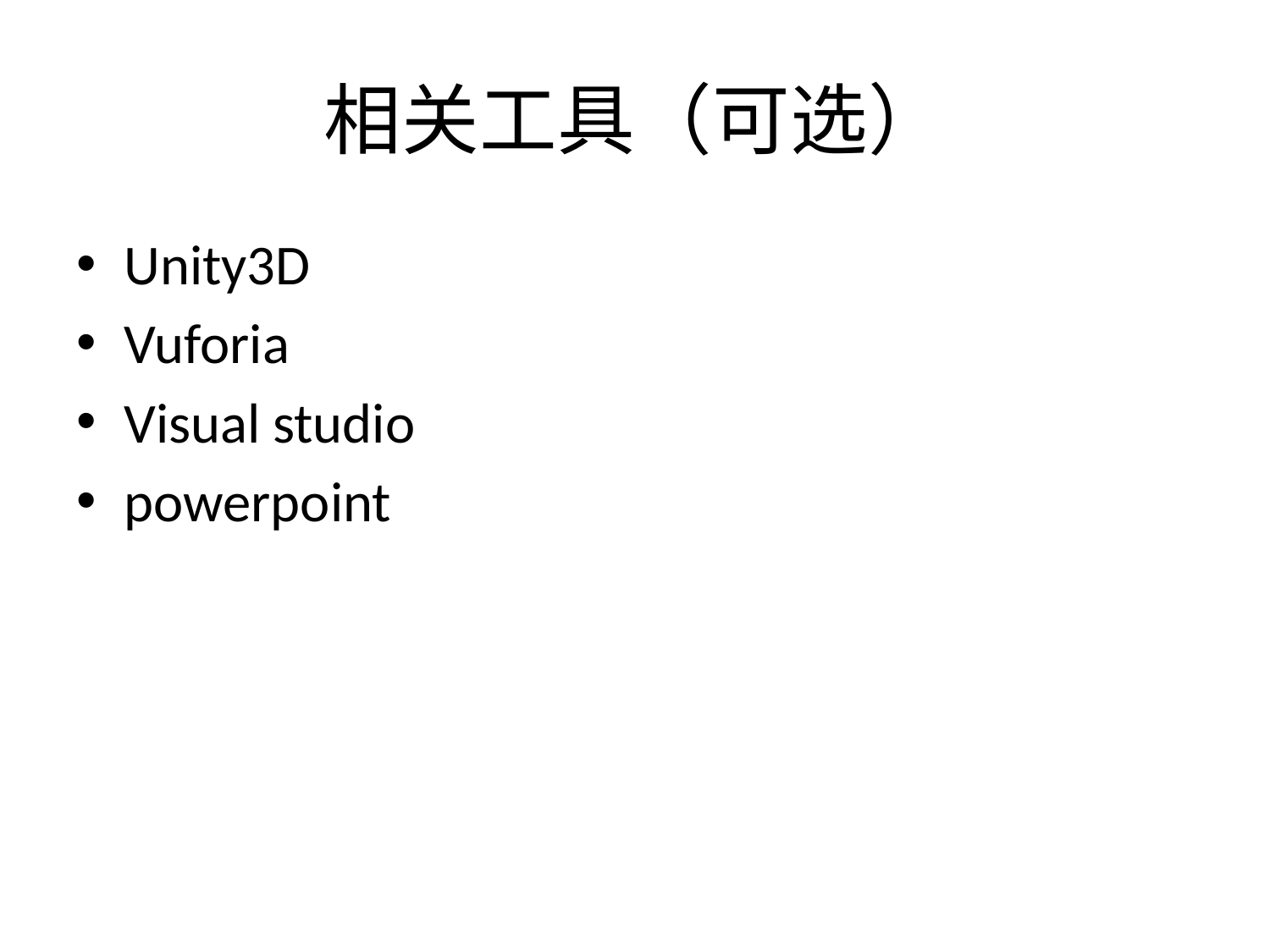

# 相关工具（可选）
Unity3D
Vuforia
Visual studio
powerpoint